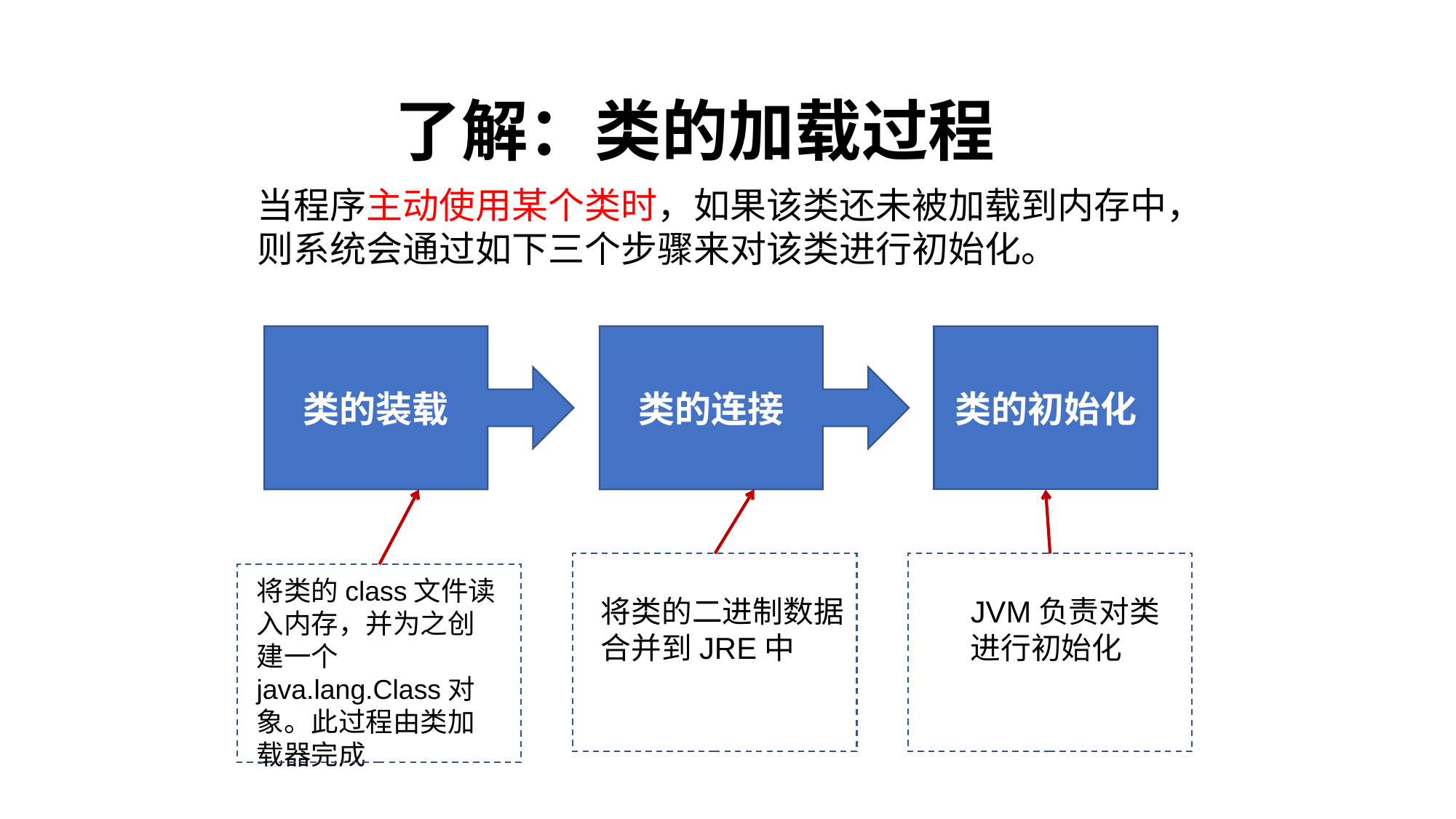

# 了解：类的加载过程
当程序主动使用某个类时，如果该类还未被加载到内存中，则系统会通过如下三个步骤来对该类进行初始化。
类的装载
类的连接
类的初始化

将类的class文件读入内存，并为之创建一个java.lang.Class对象。此过程由类加载器完成
将类的二进制数据合并到JRE中
JVM负责对类进行初始化